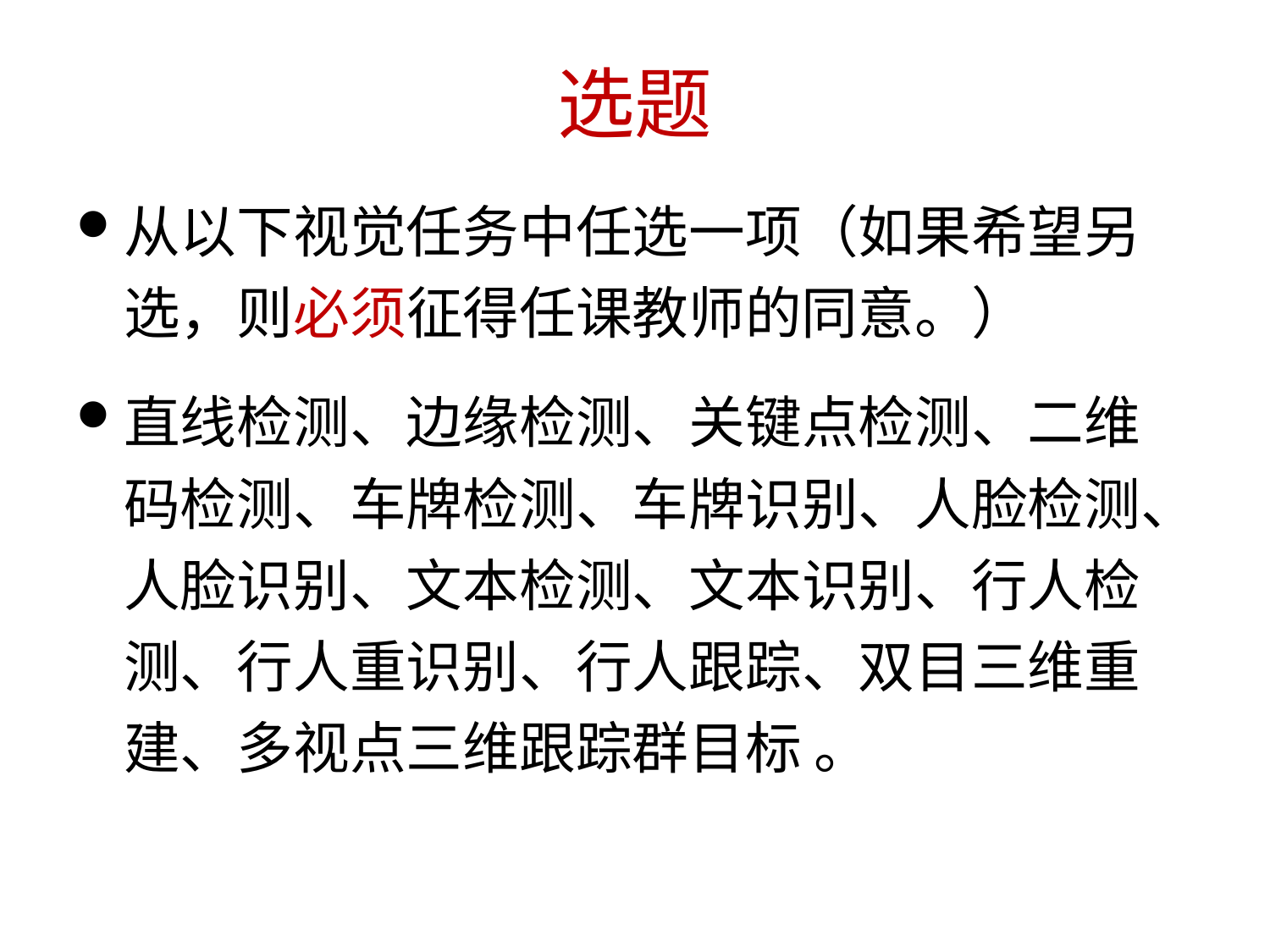

# 选题
从以下视觉任务中任选一项（如果希望另选，则必须征得任课教师的同意。）
直线检测、边缘检测、关键点检测、二维码检测、车牌检测、车牌识别、人脸检测、人脸识别、文本检测、文本识别、行人检测、行人重识别、行人跟踪、双目三维重建、多视点三维跟踪群目标 。